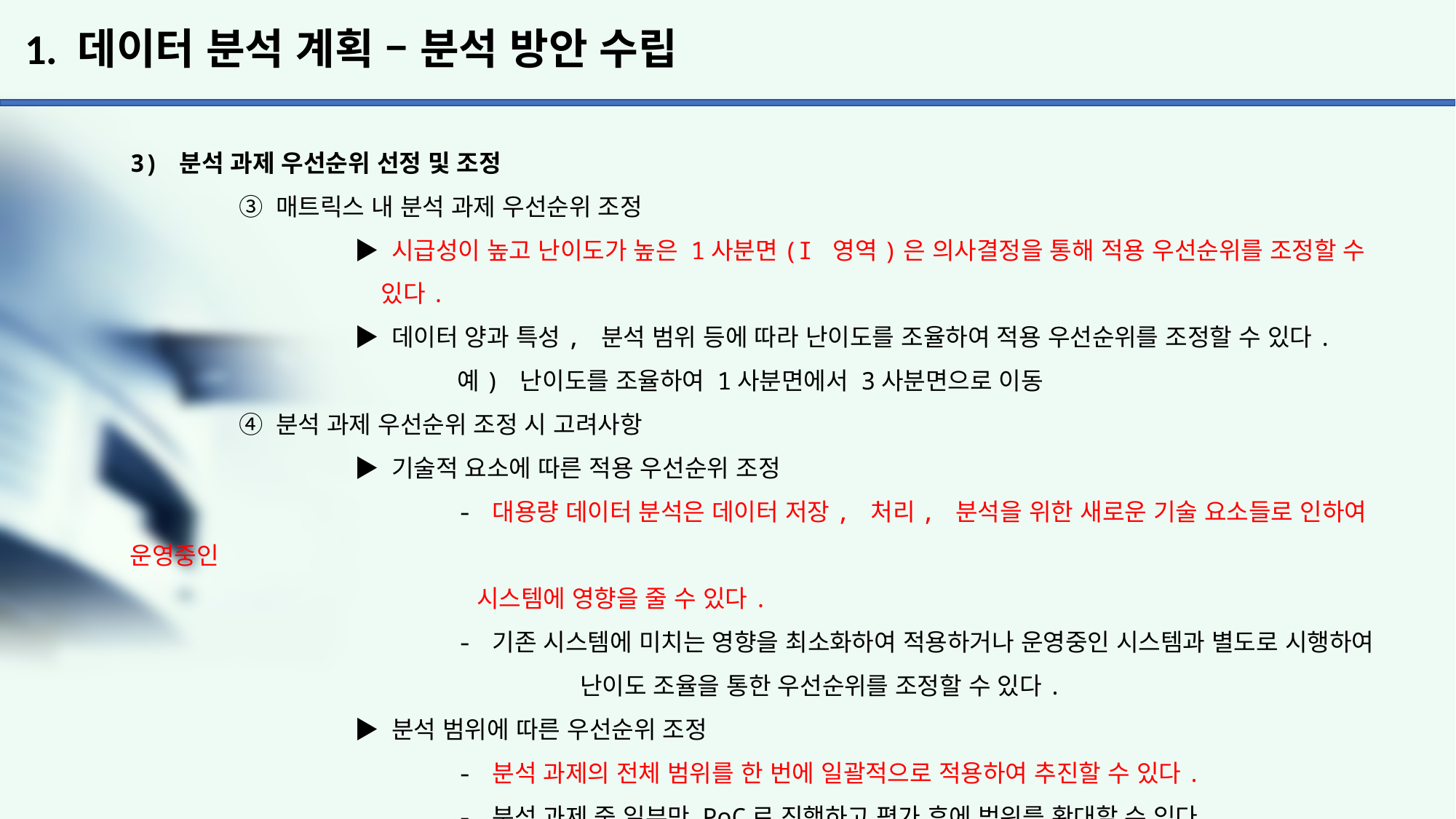

# 1. 데이터 분석 계획 – 분석 방안 수립
3) 분석 과제 우선순위 선정 및 조정
	③ 매트릭스 내 분석 과제 우선순위 조정
		 ▶ 시급성이 높고 난이도가 높은 1사분면(I 영역)은 의사결정을 통해 적용 우선순위를 조정할 수
		    있다.
		 ▶ 데이터 양과 특성, 분석 범위 등에 따라 난이도를 조율하여 적용 우선순위를 조정할 수 있다.
			예) 난이도를 조율하여 1사분면에서 3사분면으로 이동
	④ 분석 과제 우선순위 조정 시 고려사항
		 ▶ 기술적 요소에 따른 적용 우선순위 조정
			- 대용량 데이터 분석은 데이터 저장, 처리, 분석을 위한 새로운 기술 요소들로 인하여 운영중인
			  시스템에 영향을 줄 수 있다.
			- 기존 시스템에 미치는 영향을 최소화하여 적용하거나 운영중인 시스템과 별도로 시행하여 				  난이도 조율을 통한 우선순위를 조정할 수 있다.
		 ▶ 분석 범위에 따른 우선순위 조정
			- 분석 과제의 전체 범위를 한 번에 일괄적으로 적용하여 추진할 수 있다.
			- 분석 과제 중 일부만 PoC로 진행하고 평가 후에 범위를 확대할 수 있다.